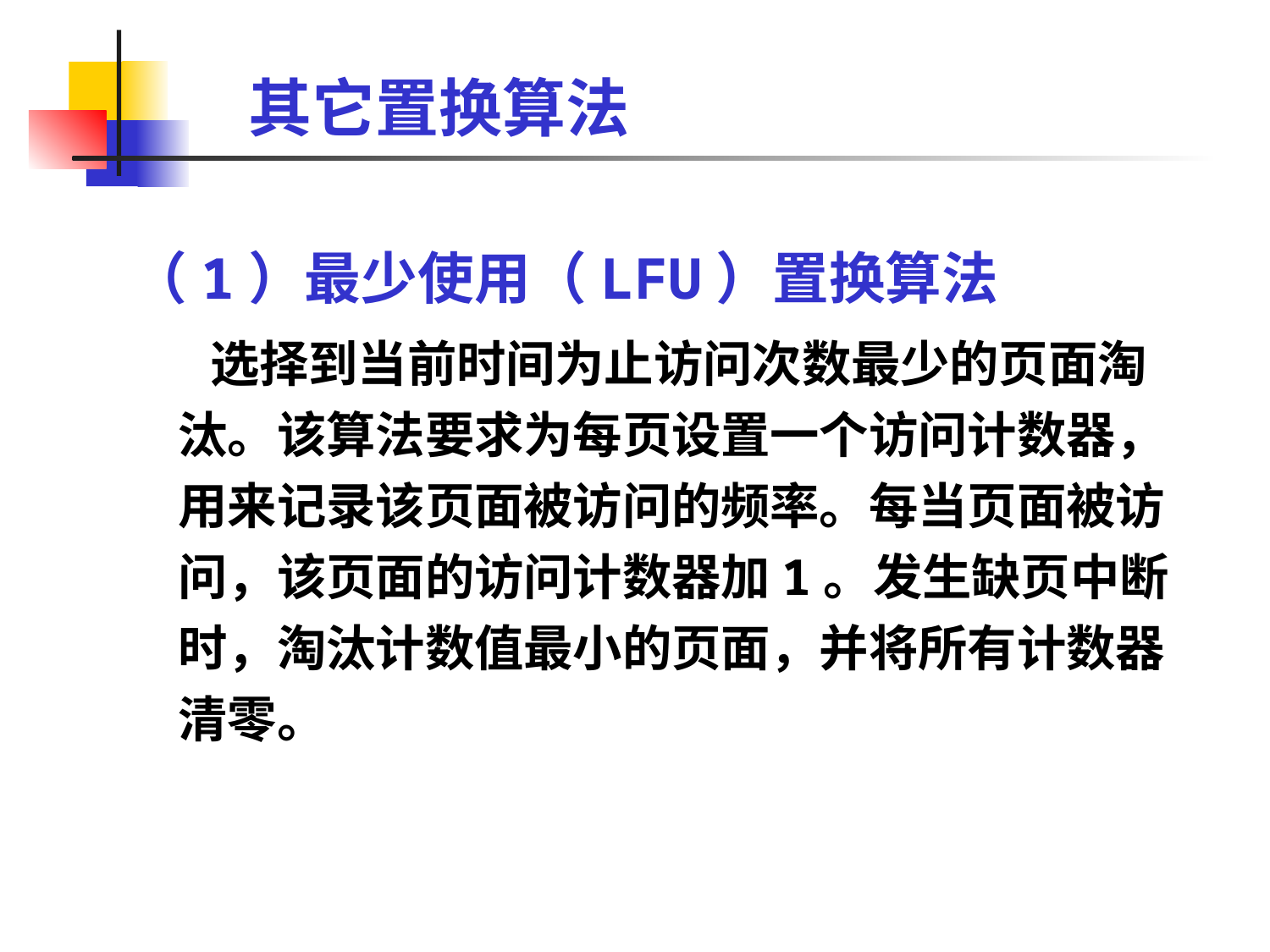

# 其它置换算法
（1）最少使用（LFU）置换算法
      选择到当前时间为止访问次数最少的页面淘汰。该算法要求为每页设置一个访问计数器，用来记录该页面被访问的频率。每当页面被访问，该页面的访问计数器加1。发生缺页中断时，淘汰计数值最小的页面，并将所有计数器清零。